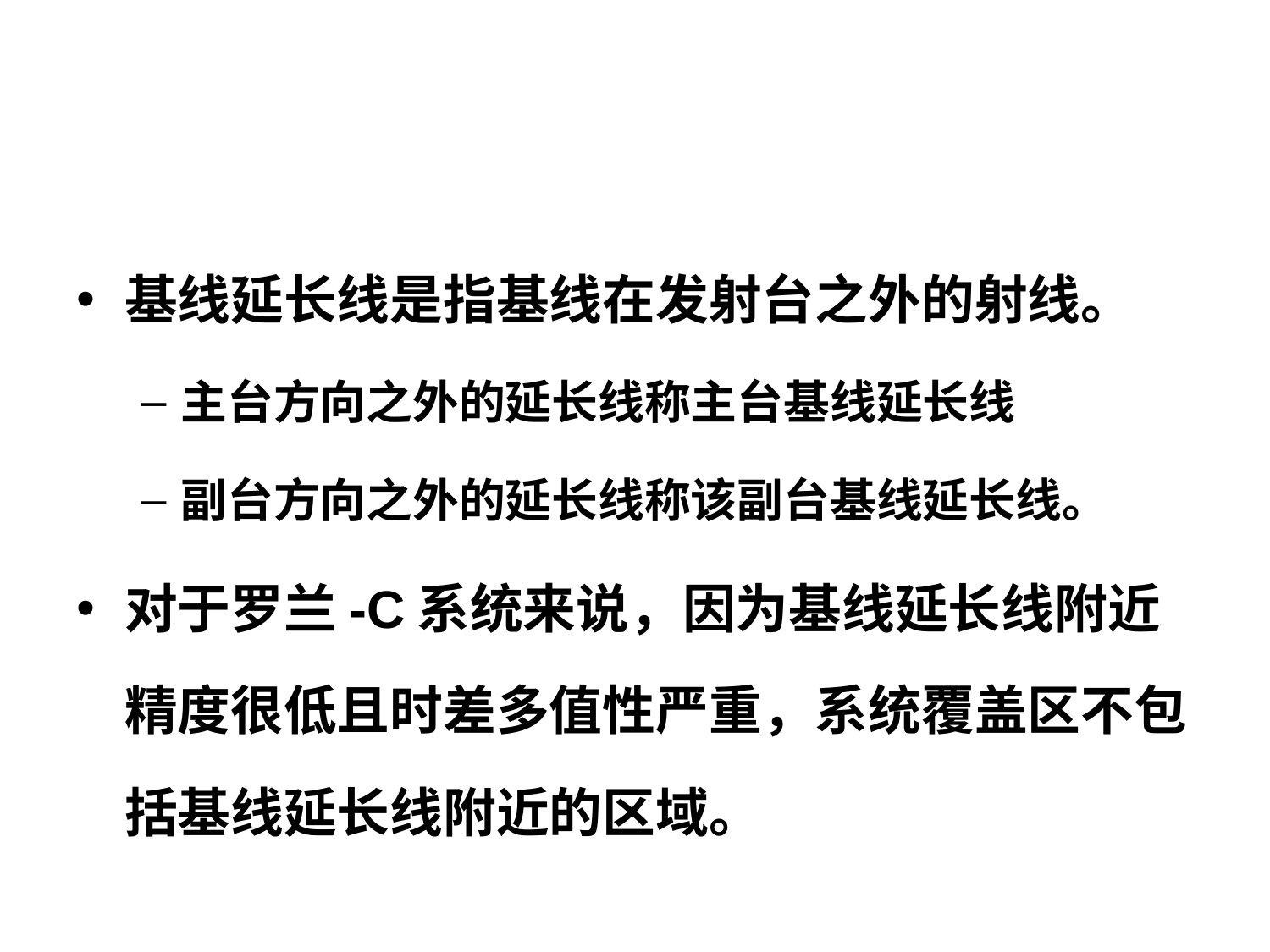

基线延长线是指基线在发射台之外的射线。
主台方向之外的延长线称主台基线延长线
副台方向之外的延长线称该副台基线延长线。
对于罗兰-C系统来说，因为基线延长线附近精度很低且时差多值性严重，系统覆盖区不包括基线延长线附近的区域。